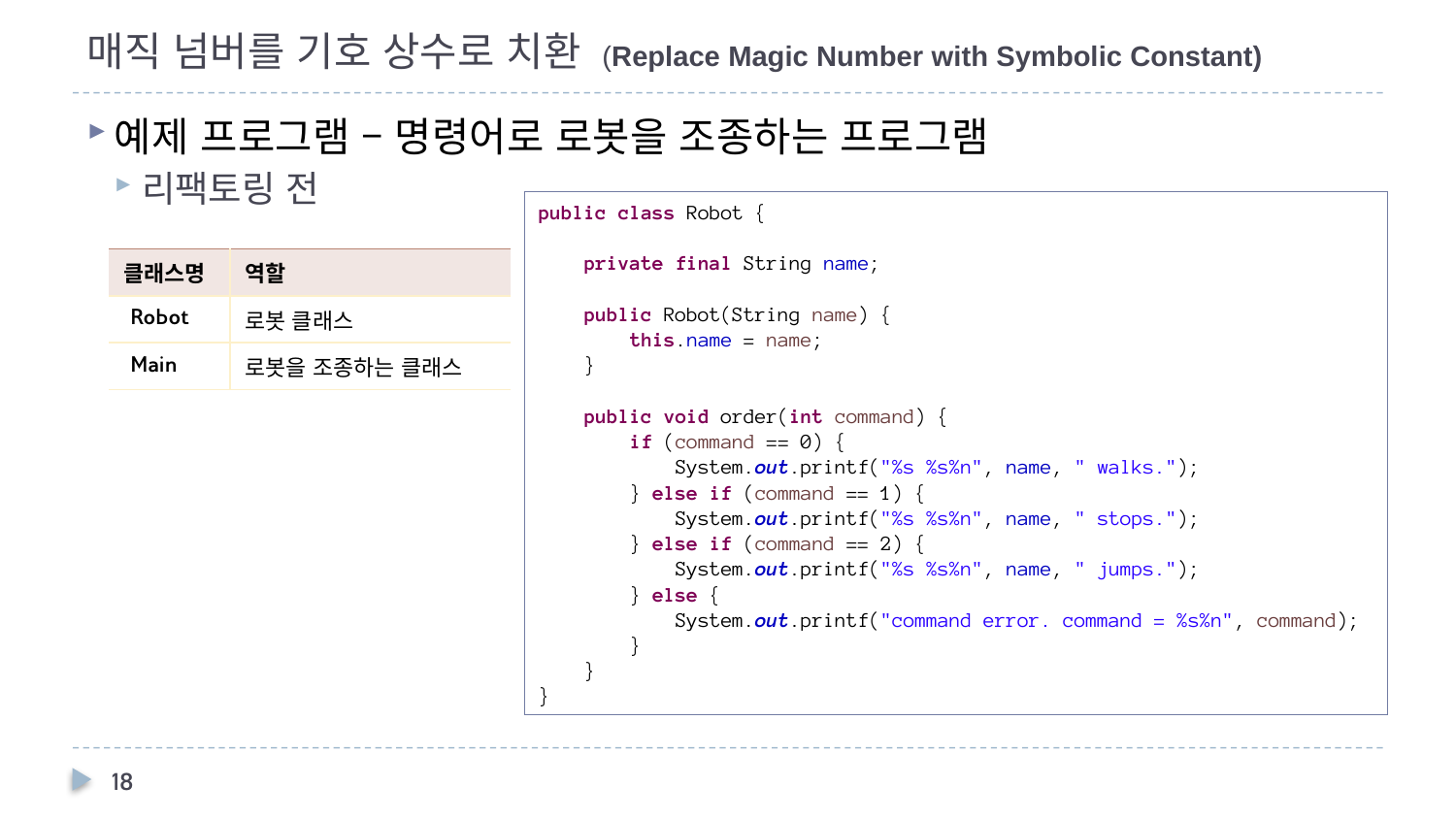

# 매직 넘버를 기호 상수로 치환 (Replace Magic Number with Symbolic Constant)
예제 프로그램 – 명령어로 로봇을 조종하는 프로그램
리팩토링 전
public class Robot {

    private final String name;

    public Robot(String name) {
        this.name = name;
    }

    public void order(int command) {
        if (command == 0) {
            System.out.printf("%s %s%n", name, " walks.");
        } else if (command == 1) {
            System.out.printf("%s %s%n", name, " stops.");
        } else if (command == 2) {
            System.out.printf("%s %s%n", name, " jumps.");
        } else {
            System.out.printf("command error. command = %s%n", command);
        }
    }
}
| 클래스명 | 역할 |
| --- | --- |
| Robot | 로봇 클래스 |
| Main | 로봇을 조종하는 클래스 |
18